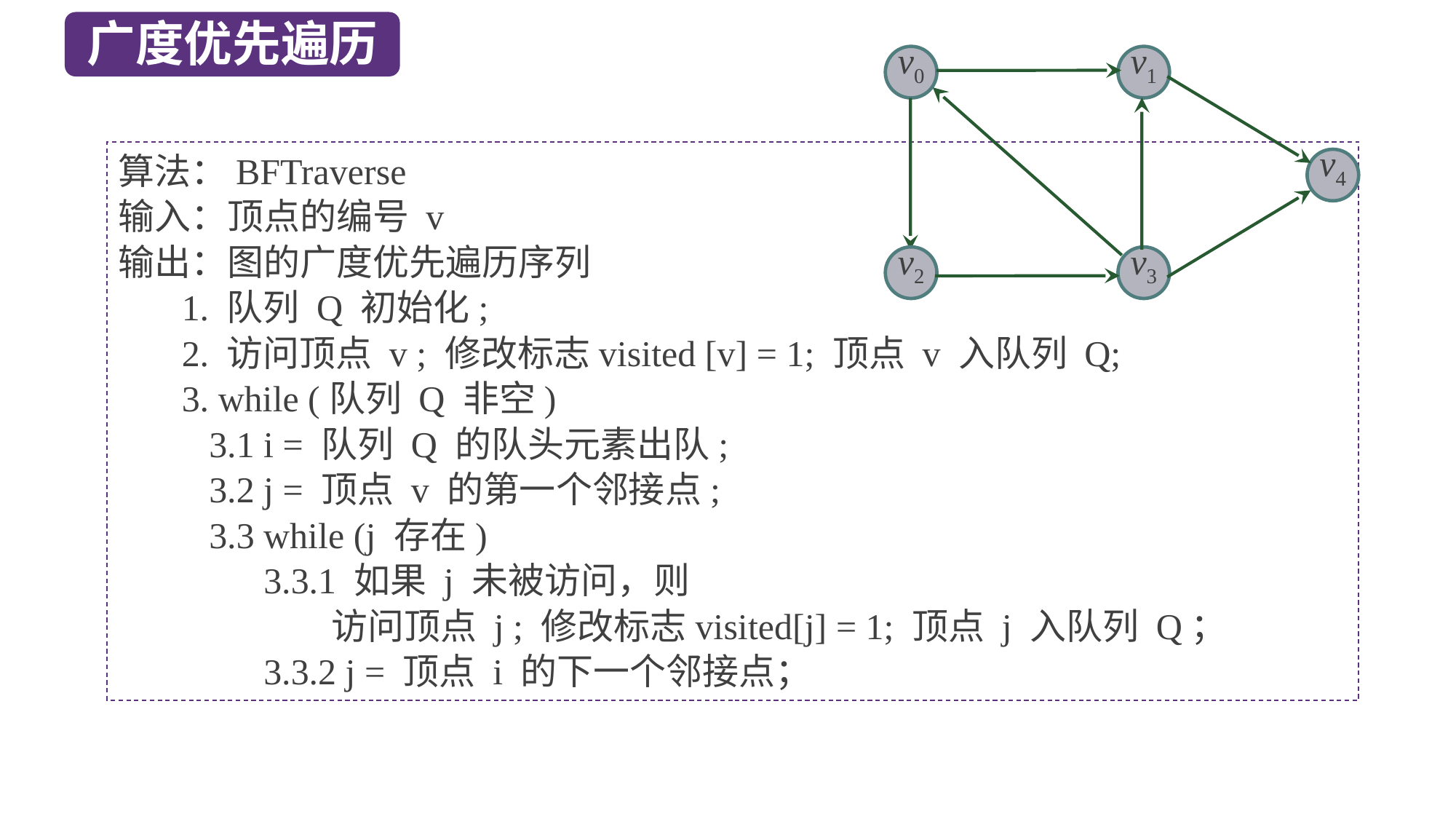

广度优先遍历

v0
v1

算法：BFTraverse
输入：顶点的编号 v
输出：图的广度优先遍历序列
       1. 队列 Q 初始化;
       2. 访问顶点 v ; 修改标志visited [v] = 1; 顶点 v 入队列 Q;
       3. while (队列 Q 非空)
          3.1 i = 队列 Q 的队头元素出队;
          3.2 j = 顶点 v 的第一个邻接点;
          3.3 while (j 存在)
                3.3.1 如果 j 未被访问，则
                         访问顶点 j ; 修改标志visited[j] = 1; 顶点 j 入队列 Q；
                3.3.2 j = 顶点 i 的下一个邻接点；
v4

v2
v3